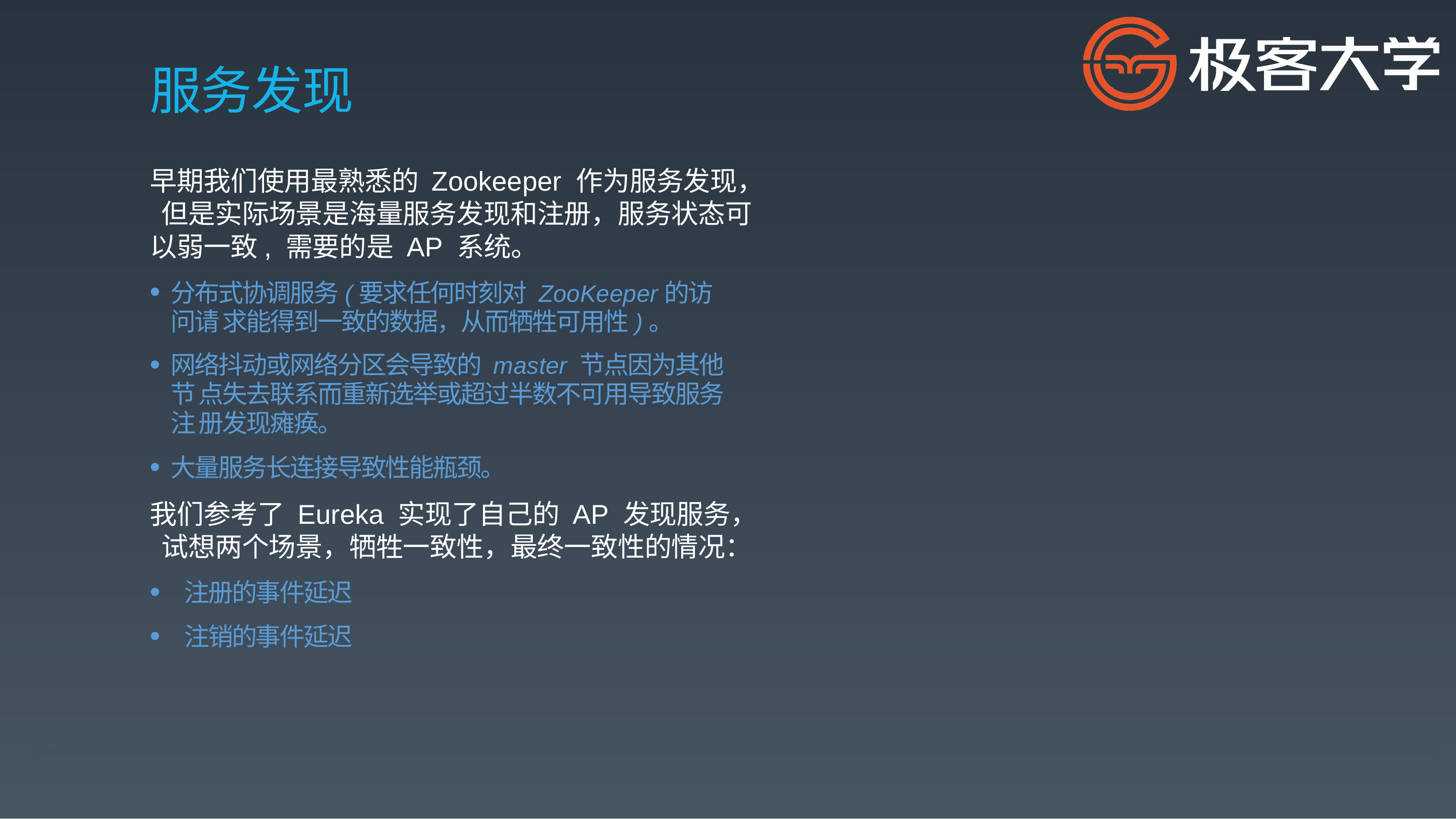

# 服务发现
早期我们使用最熟悉的 Zookeeper 作为服务发现，  但是实际场景是海量服务发现和注册，服务状态可 以弱一致, 需要的是 AP 系统。
分布式协调服务(要求任何时刻对 ZooKeeper的访问请 求能得到一致的数据，从而牺牲可用性)。
网络抖动或网络分区会导致的 master 节点因为其他节 点失去联系而重新选举或超过半数不可用导致服务注 册发现瘫痪。
大量服务长连接导致性能瓶颈。
我们参考了 Eureka 实现了自己的 AP 发现服务，  试想两个场景，牺牲一致性，最终一致性的情况：
注册的事件延迟
注销的事件延迟